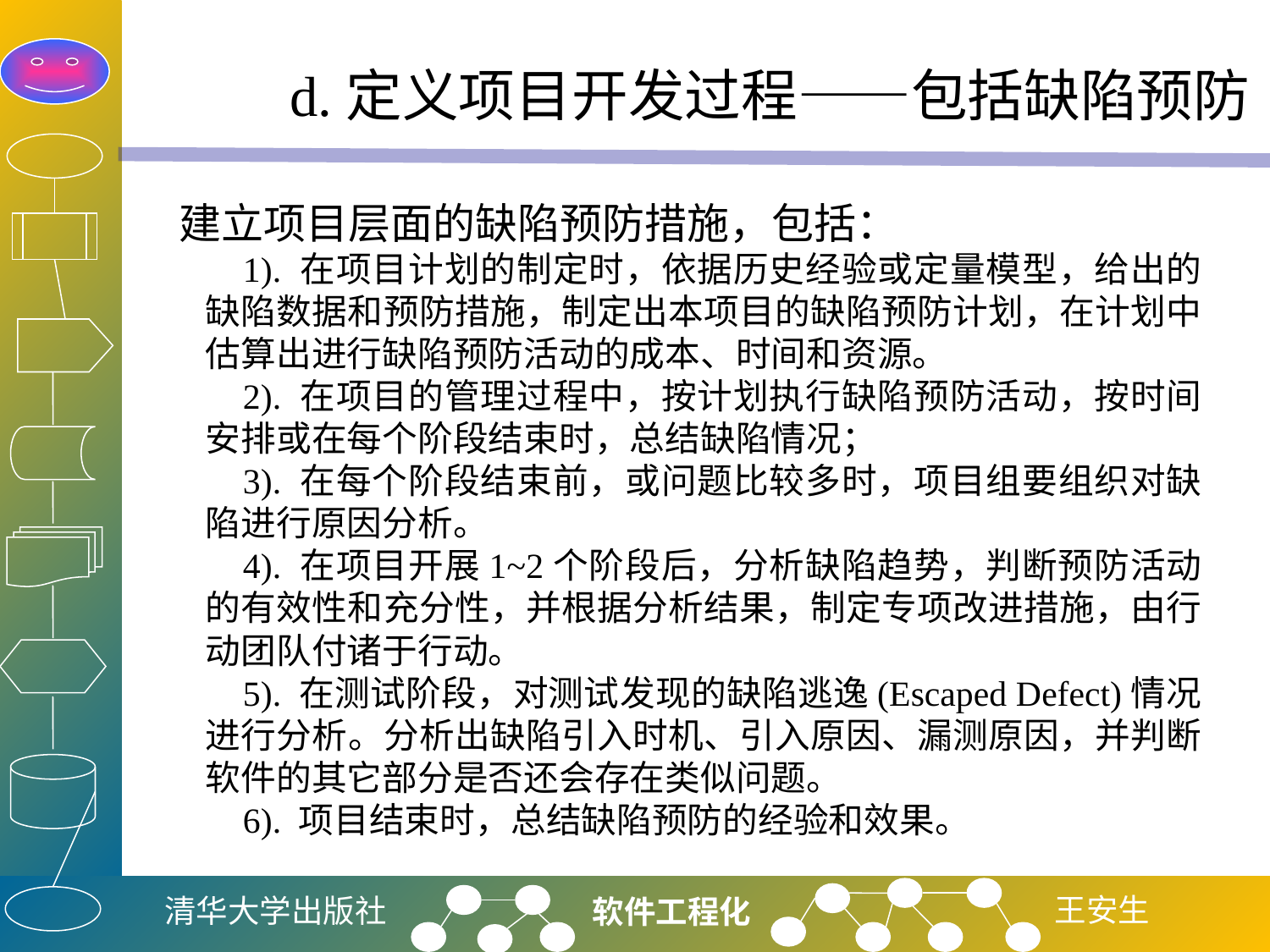

# d.定义项目开发过程——包括缺陷预防
建立项目层面的缺陷预防措施，包括：
1). 在项目计划的制定时，依据历史经验或定量模型，给出的缺陷数据和预防措施，制定出本项目的缺陷预防计划，在计划中估算出进行缺陷预防活动的成本、时间和资源。
2). 在项目的管理过程中，按计划执行缺陷预防活动，按时间安排或在每个阶段结束时，总结缺陷情况；
3). 在每个阶段结束前，或问题比较多时，项目组要组织对缺陷进行原因分析。
4). 在项目开展1~2个阶段后，分析缺陷趋势，判断预防活动的有效性和充分性，并根据分析结果，制定专项改进措施，由行动团队付诸于行动。
5). 在测试阶段，对测试发现的缺陷逃逸(Escaped Defect)情况进行分析。分析出缺陷引入时机、引入原因、漏测原因，并判断软件的其它部分是否还会存在类似问题。
6). 项目结束时，总结缺陷预防的经验和效果。